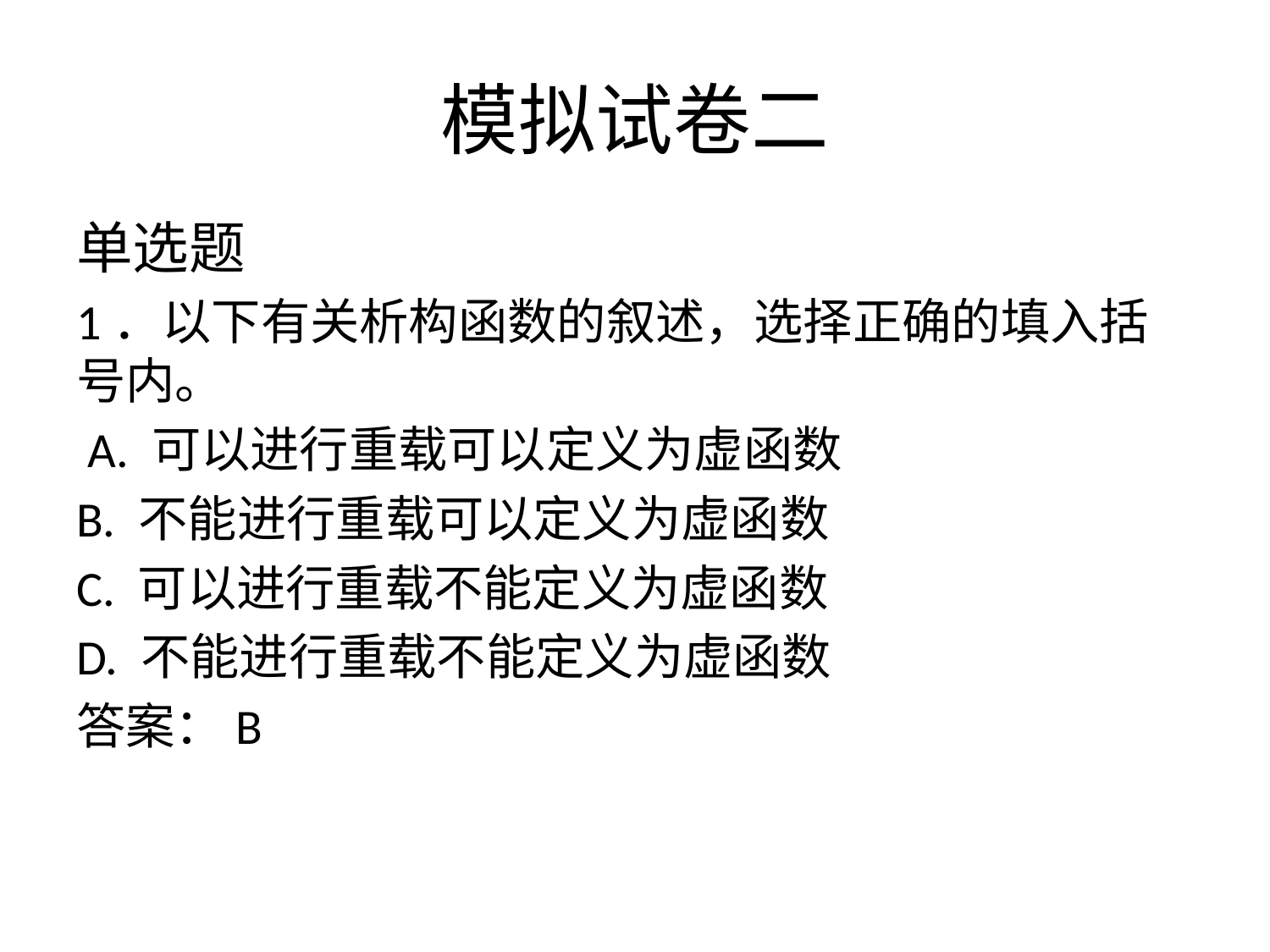

# 模拟试卷二
单选题
1．以下有关析构函数的叙述，选择正确的填入括号内。
 A. 可以进行重载可以定义为虚函数
B. 不能进行重载可以定义为虚函数
C. 可以进行重载不能定义为虚函数
D. 不能进行重载不能定义为虚函数
答案：B